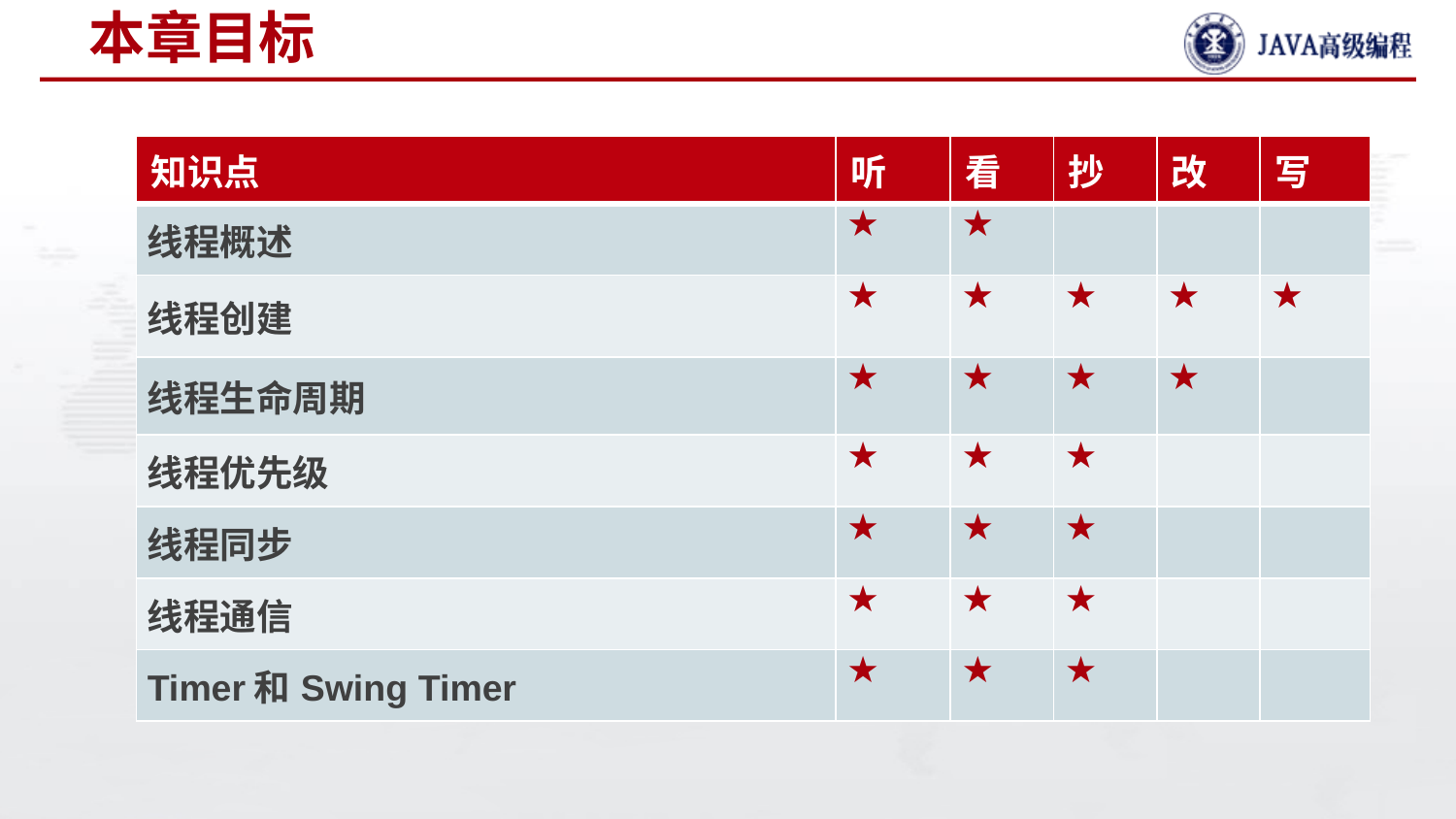

# 本章目标
| 知识点 | 听 | 看 | 抄 | 改 | 写 |
| --- | --- | --- | --- | --- | --- |
| 线程概述 | ★ | ★ |  |  |  |
| 线程创建 | ★ | ★ | ★ | ★ | ★ |
| 线程生命周期 | ★ | ★ | ★ | ★ |  |
| 线程优先级 | ★ | ★ | ★ |  |  |
| 线程同步 | ★ | ★ | ★ |  |  |
| 线程通信 | ★ | ★ | ★ |  |  |
| Timer和Swing Timer | ★ | ★ | ★ |  |  |